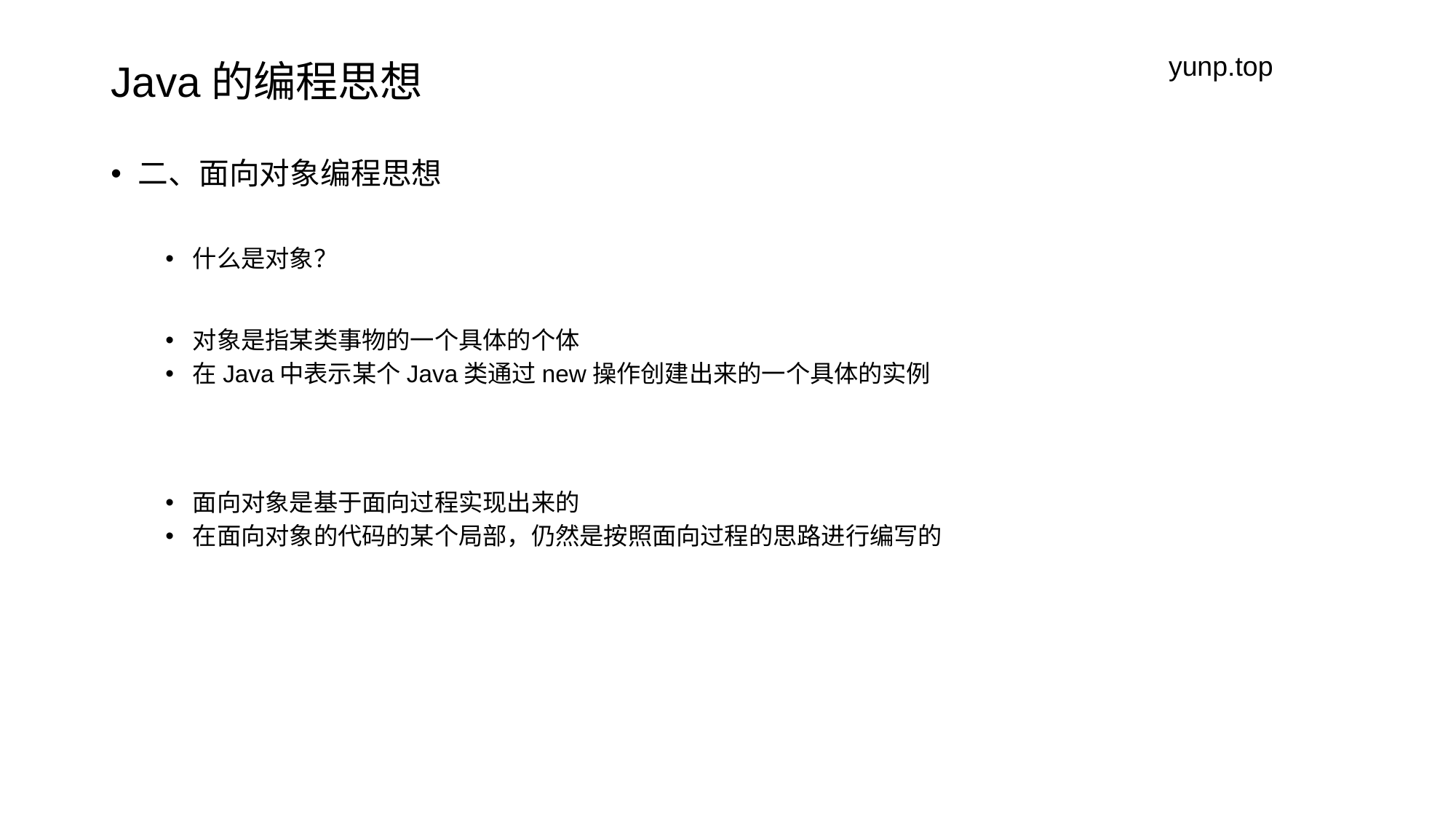

# Java的编程思想
yunp.top
二、面向对象编程思想

什么是对象？

对象是指某类事物的一个具体的个体
在Java中表示某个Java类通过new操作创建出来的一个具体的实例

面向对象是基于面向过程实现出来的
在面向对象的代码的某个局部，仍然是按照面向过程的思路进行编写的